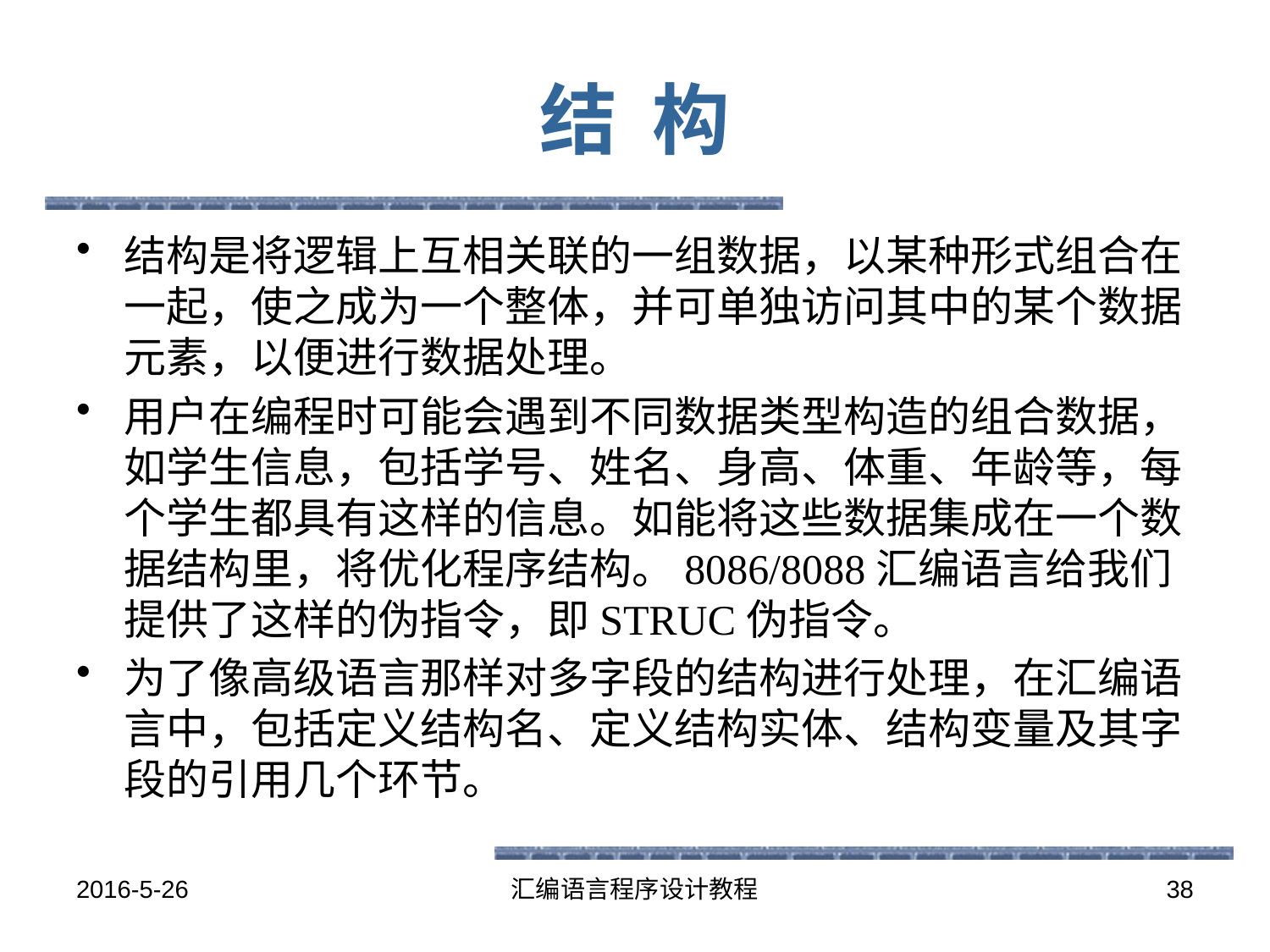

# 结  构
结构是将逻辑上互相关联的一组数据，以某种形式组合在一起，使之成为一个整体，并可单独访问其中的某个数据元素，以便进行数据处理。
用户在编程时可能会遇到不同数据类型构造的组合数据，如学生信息，包括学号、姓名、身高、体重、年龄等，每个学生都具有这样的信息。如能将这些数据集成在一个数据结构里，将优化程序结构。8086/8088汇编语言给我们提供了这样的伪指令，即STRUC伪指令。
为了像高级语言那样对多字段的结构进行处理，在汇编语言中，包括定义结构名、定义结构实体、结构变量及其字段的引用几个环节。
2016-5-26
汇编语言程序设计教程
38